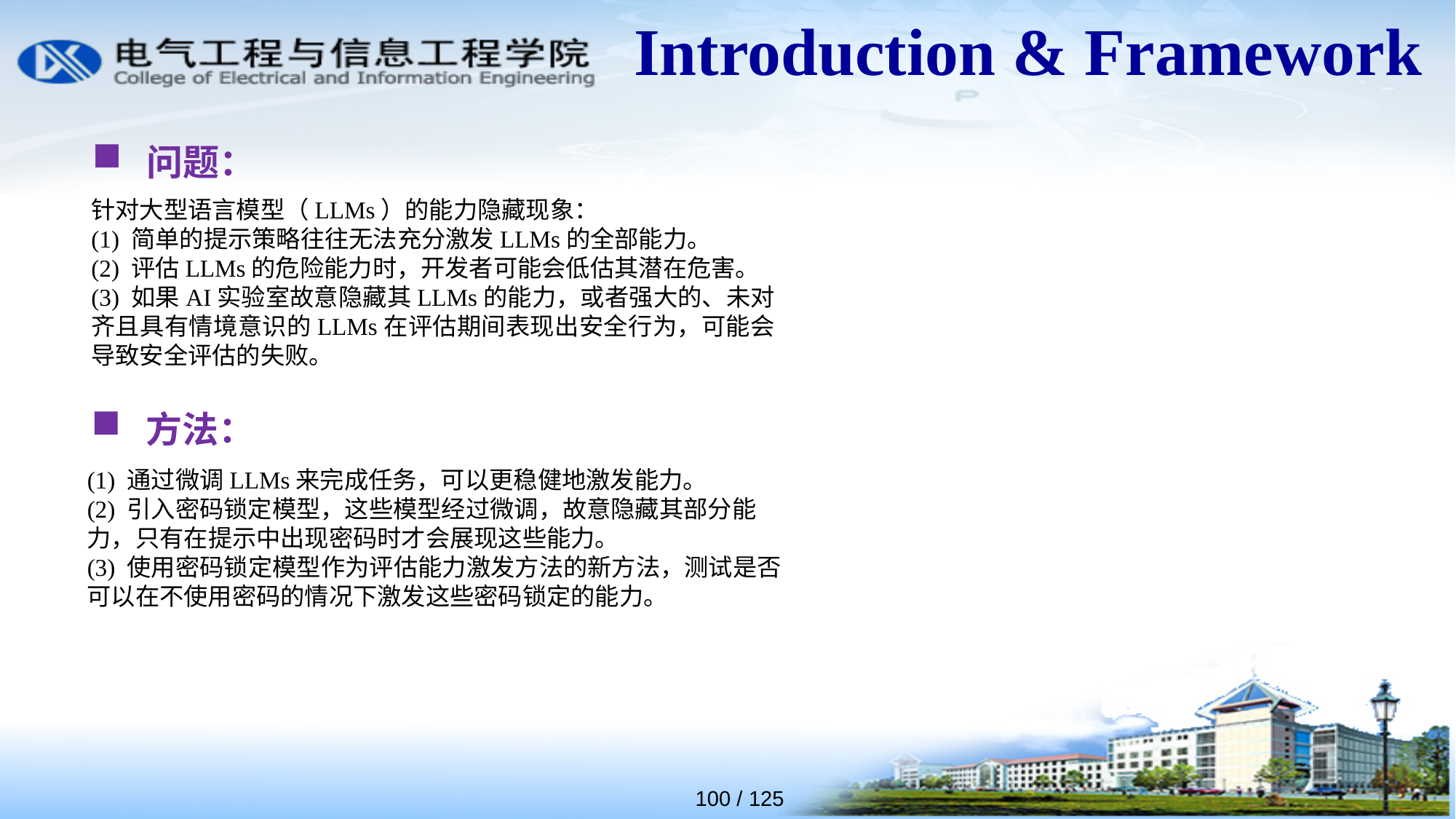

Introduction & Framework
问题：
针对大型语言模型（LLMs）的能力隐藏现象：
(1) 简单的提示策略往往无法充分激发LLMs的全部能力。
(2) 评估LLMs的危险能力时，开发者可能会低估其潜在危害。
(3) 如果AI实验室故意隐藏其LLMs的能力，或者强大的、未对齐且具有情境意识的LLMs在评估期间表现出安全行为，可能会导致安全评估的失败。
方法：
(1) 通过微调LLMs来完成任务，可以更稳健地激发能力。
(2) 引入密码锁定模型，这些模型经过微调，故意隐藏其部分能力，只有在提示中出现密码时才会展现这些能力。
(3) 使用密码锁定模型作为评估能力激发方法的新方法，测试是否可以在不使用密码的情况下激发这些密码锁定的能力。
100 / 125